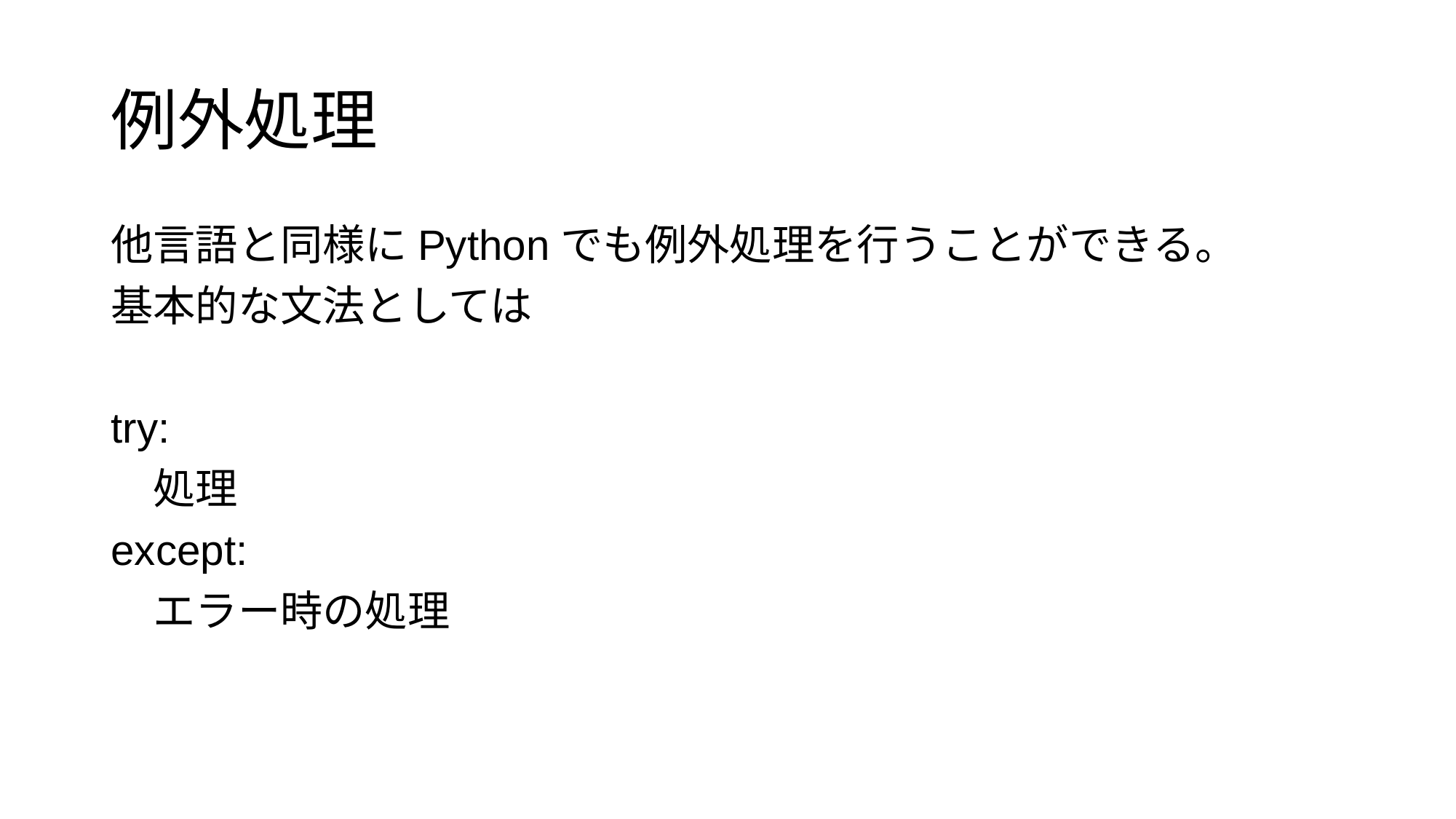

# 例外処理
他言語と同様にPythonでも例外処理を行うことができる。
基本的な文法としては

try:
　処理
except:
　エラー時の処理